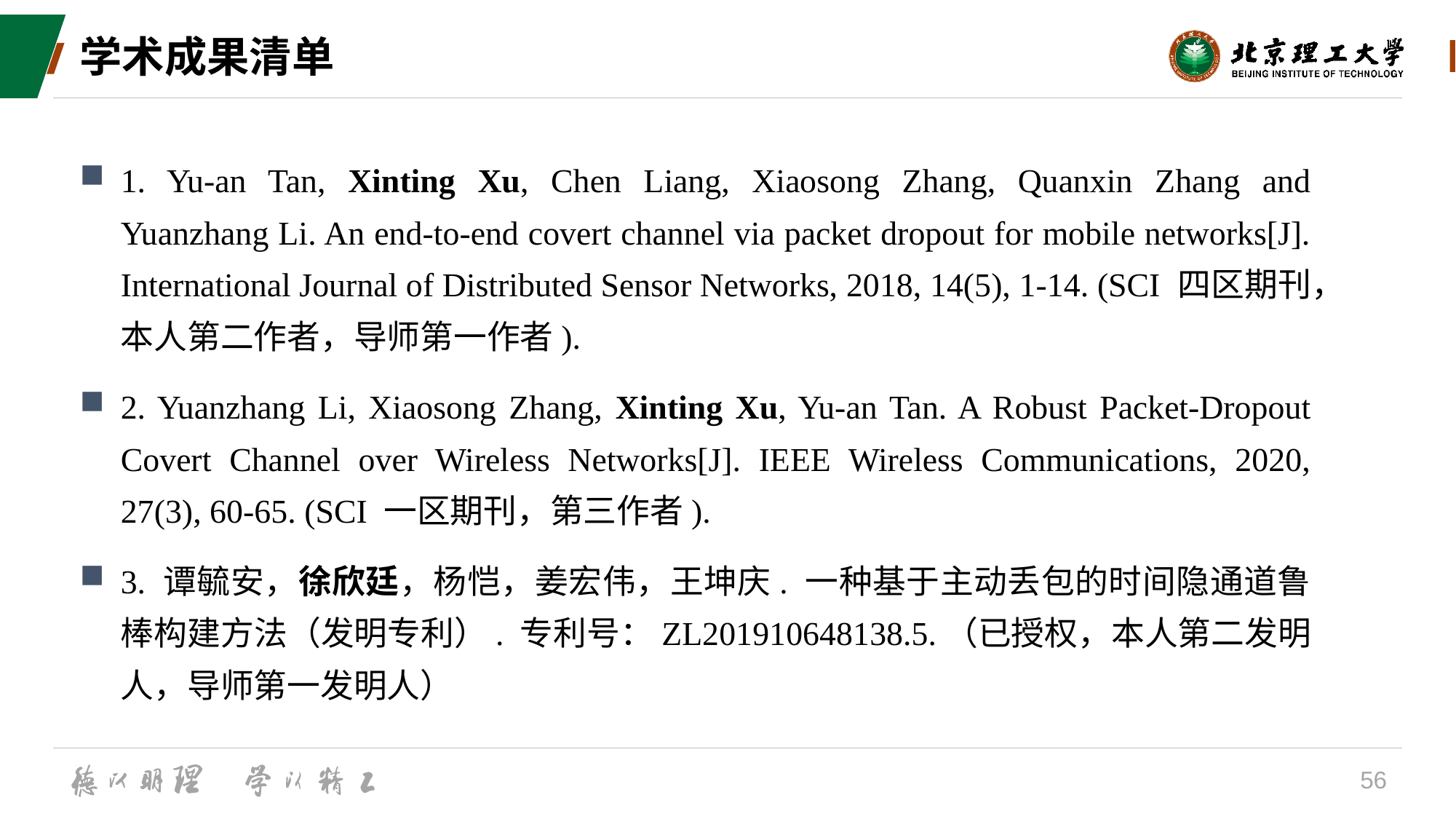

# 学术成果清单
1. Yu-an Tan, Xinting Xu, Chen Liang, Xiaosong Zhang, Quanxin Zhang and Yuanzhang Li. An end-to-end covert channel via packet dropout for mobile networks[J]. International Journal of Distributed Sensor Networks, 2018, 14(5), 1-14. (SCI 四区期刊，本人第二作者，导师第一作者).
2. Yuanzhang Li, Xiaosong Zhang, Xinting Xu, Yu-an Tan. A Robust Packet-Dropout Covert Channel over Wireless Networks[J]. IEEE Wireless Communications, 2020, 27(3), 60-65. (SCI 一区期刊，第三作者).
3. 谭毓安，徐欣廷，杨恺，姜宏伟，王坤庆. 一种基于主动丢包的时间隐通道鲁棒构建方法（发明专利）. 专利号：ZL201910648138.5.（已授权，本人第二发明人，导师第一发明人）